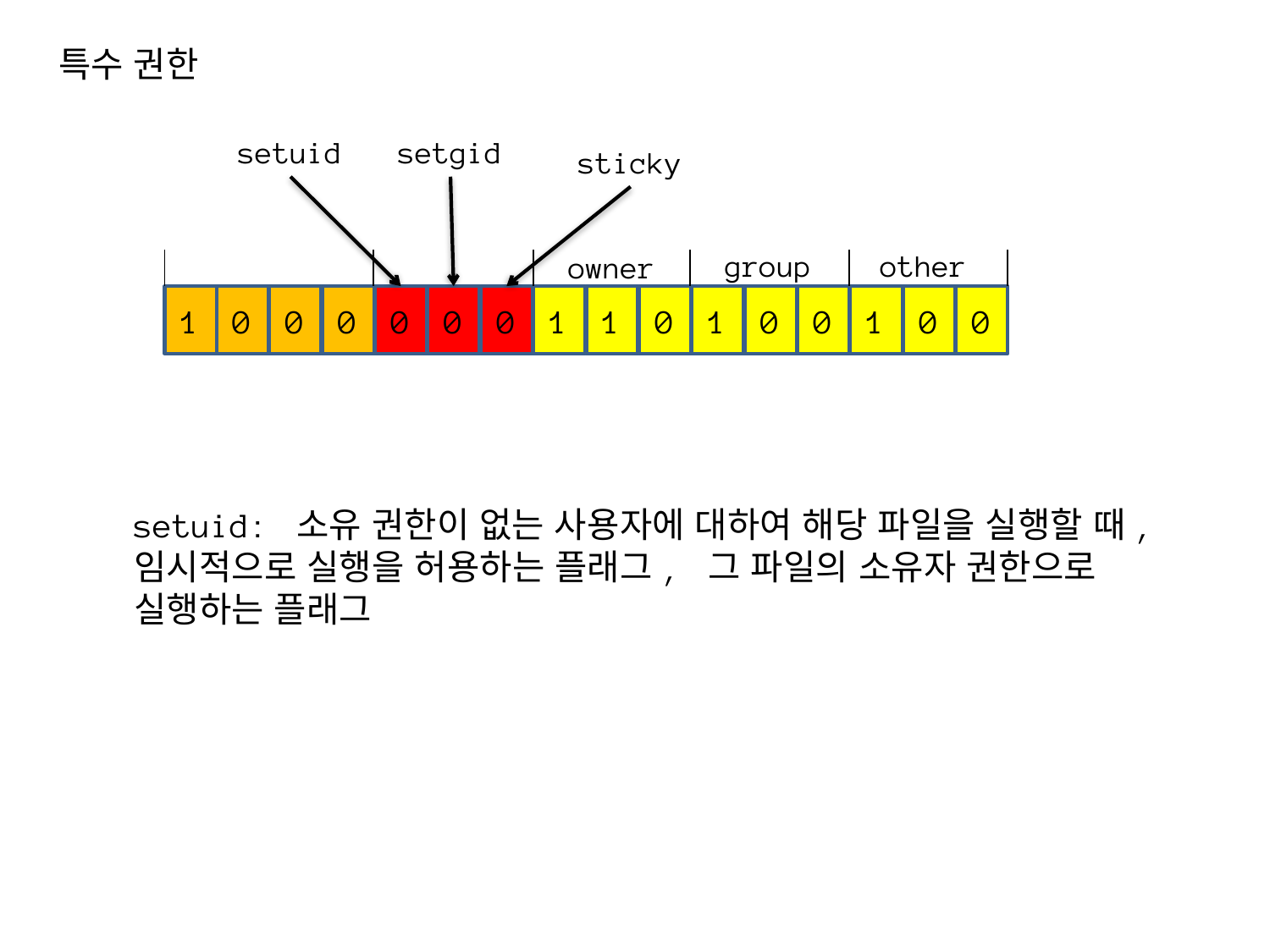

특수 권한
setuid
setgid
sticky
group
other
owner
1
0
0
0
0
0
0
1
1
0
1
0
0
1
0
0
setuid: 소유 권한이 없는 사용자에 대하여 해당 파일을 실행할 때,
임시적으로 실행을 허용하는 플래그, 그 파일의 소유자 권한으로
실행하는 플래그